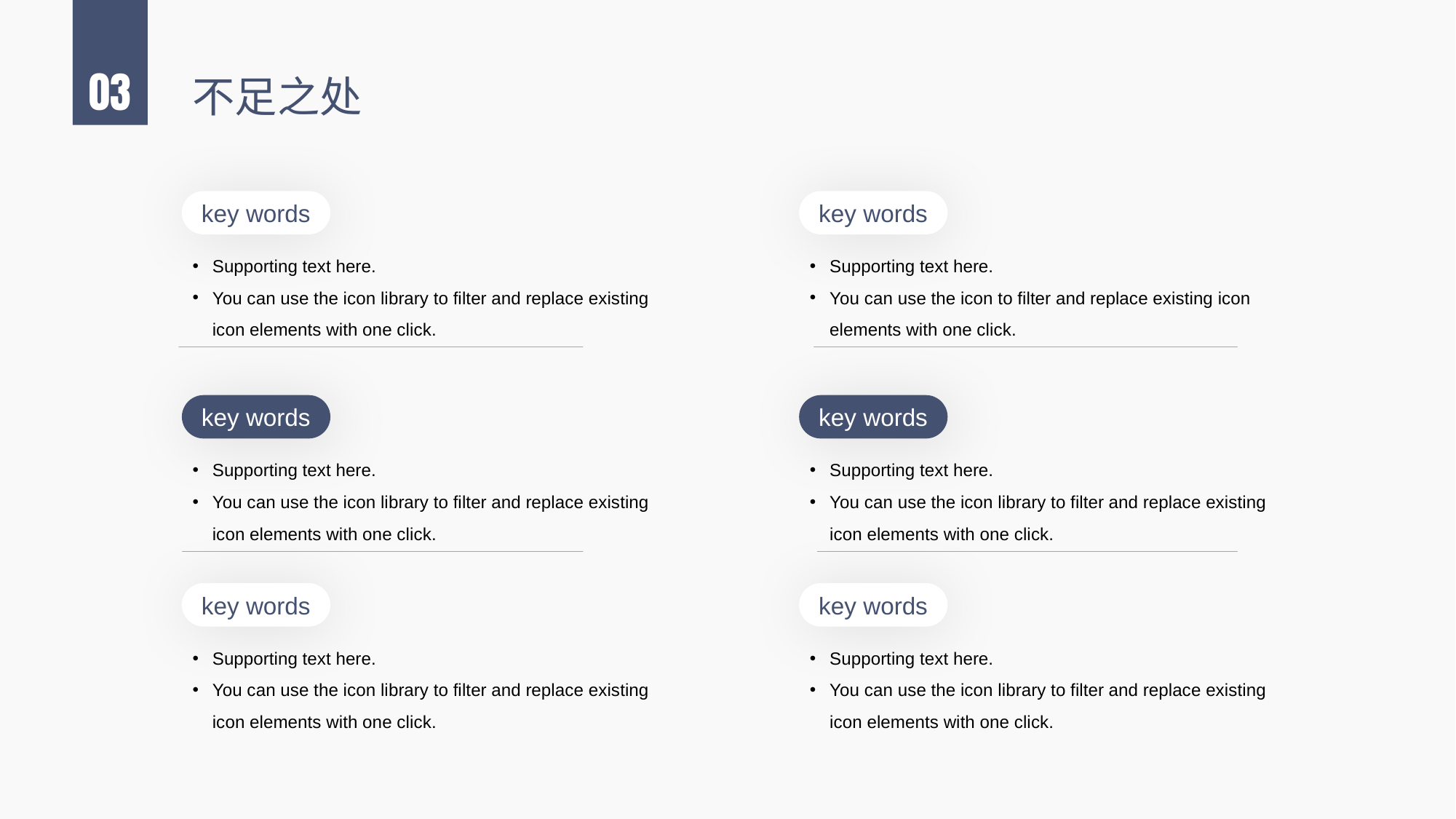

03
不足之处
key words
key words
Supporting text here.
You can use the icon library to filter and replace existing icon elements with one click.
Supporting text here.
You can use the icon to filter and replace existing icon elements with one click.
key words
key words
Supporting text here.
You can use the icon library to filter and replace existing icon elements with one click.
Supporting text here.
You can use the icon library to filter and replace existing icon elements with one click.
key words
key words
Supporting text here.
You can use the icon library to filter and replace existing icon elements with one click.
Supporting text here.
You can use the icon library to filter and replace existing icon elements with one click.